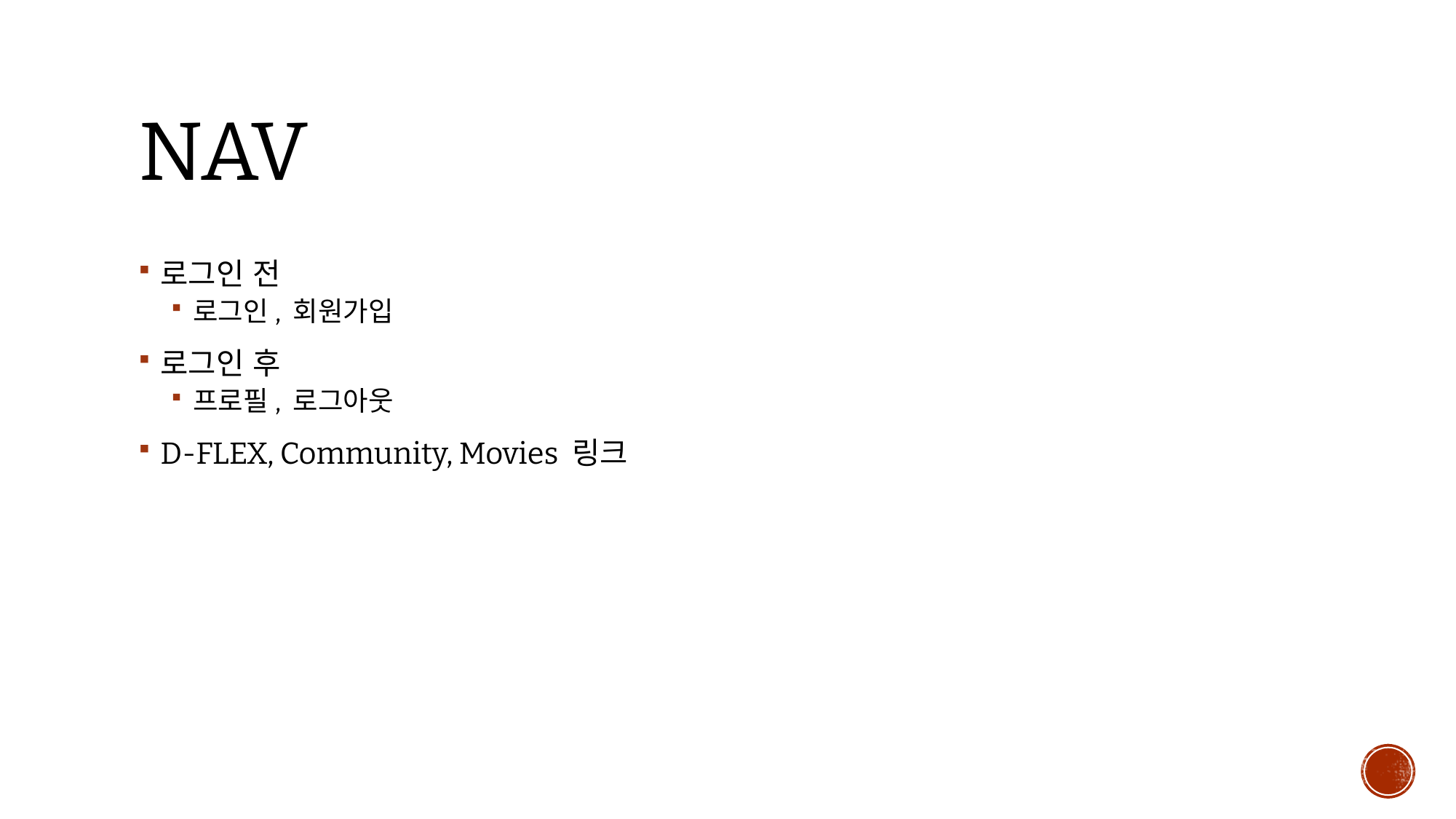

# Nav
로그인 전
로그인, 회원가입
로그인 후
프로필, 로그아웃
D-FLEX, Community, Movies 링크